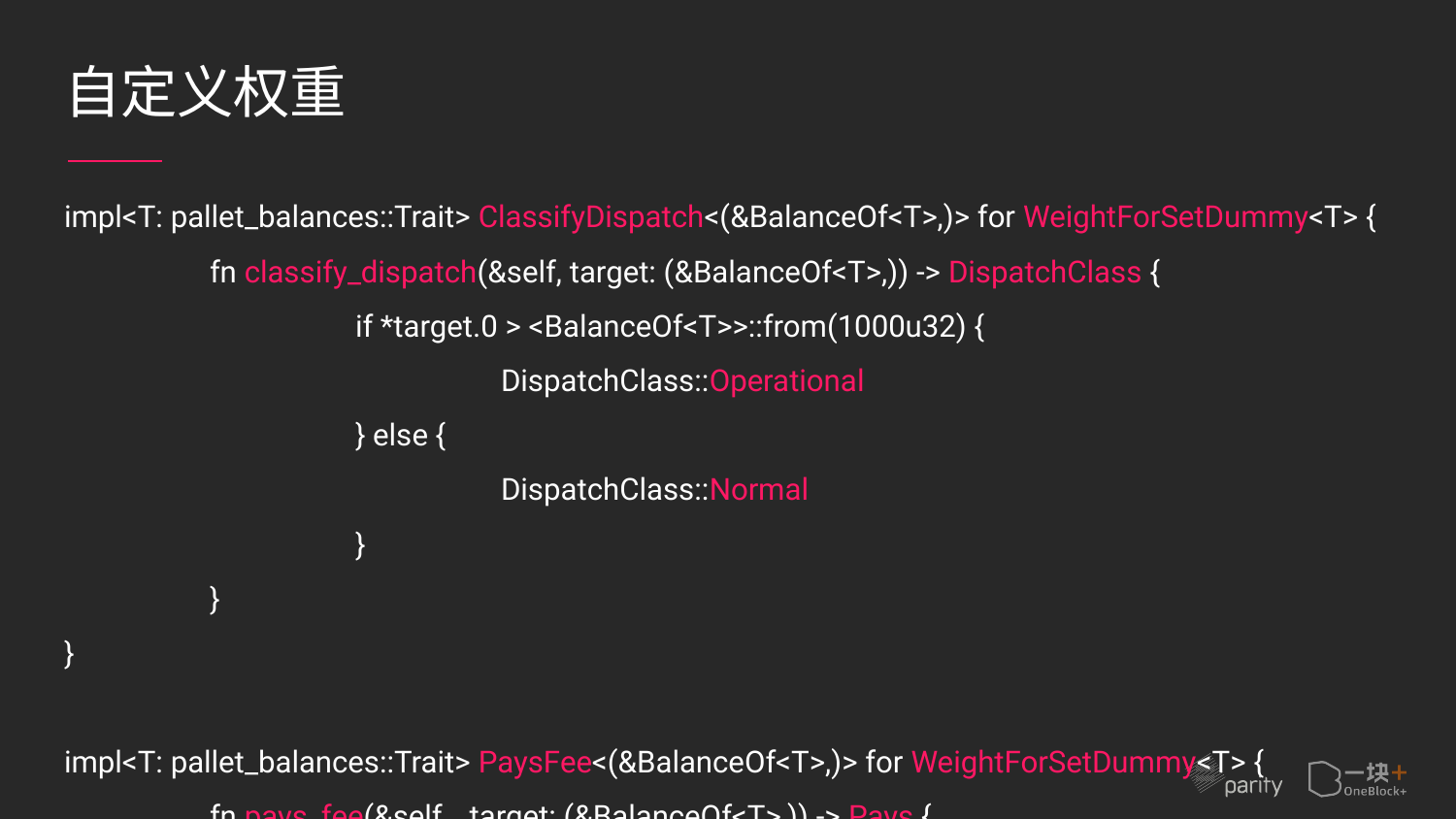

# 自定义权重
impl<T: pallet_balances::Trait> ClassifyDispatch<(&BalanceOf<T>,)> for WeightForSetDummy<T> {
	fn classify_dispatch(&self, target: (&BalanceOf<T>,)) -> DispatchClass {
		if *target.0 > <BalanceOf<T>>::from(1000u32) {
			DispatchClass::Operational
		} else {
			DispatchClass::Normal
		}
	}
}

impl<T: pallet_balances::Trait> PaysFee<(&BalanceOf<T>,)> for WeightForSetDummy<T> {
	fn pays_fee(&self, _target: (&BalanceOf<T>,)) -> Pays {
		Pays::Yes
	}
}